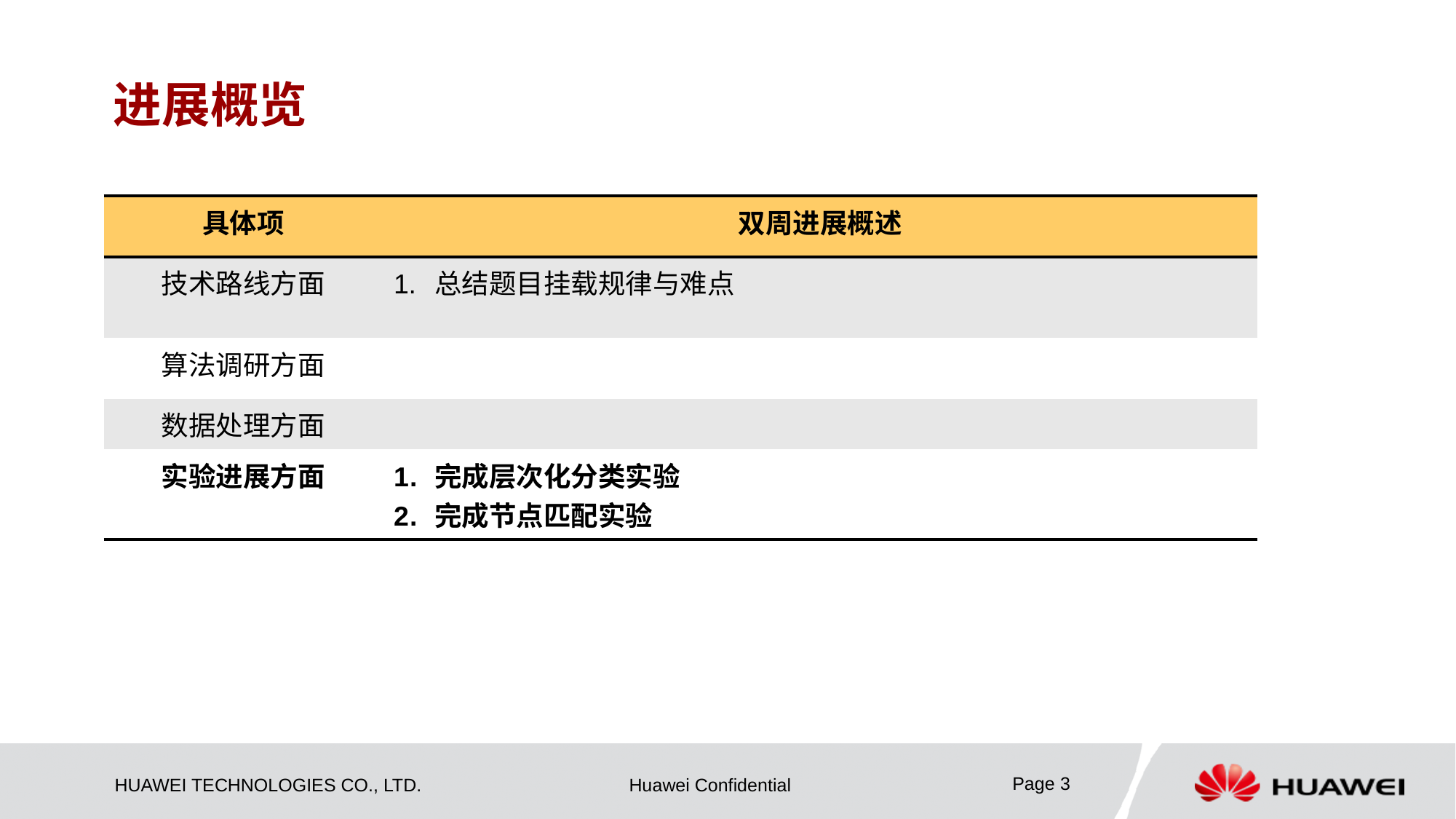

# 进展概览
| 具体项 | 双周进展概述 |
| --- | --- |
| 技术路线方面 | 总结题目挂载规律与难点 |
| 算法调研方面 |  |
| 数据处理方面 |  |
| 实验进展方面 | 完成层次化分类实验 完成节点匹配实验 |
Page 3